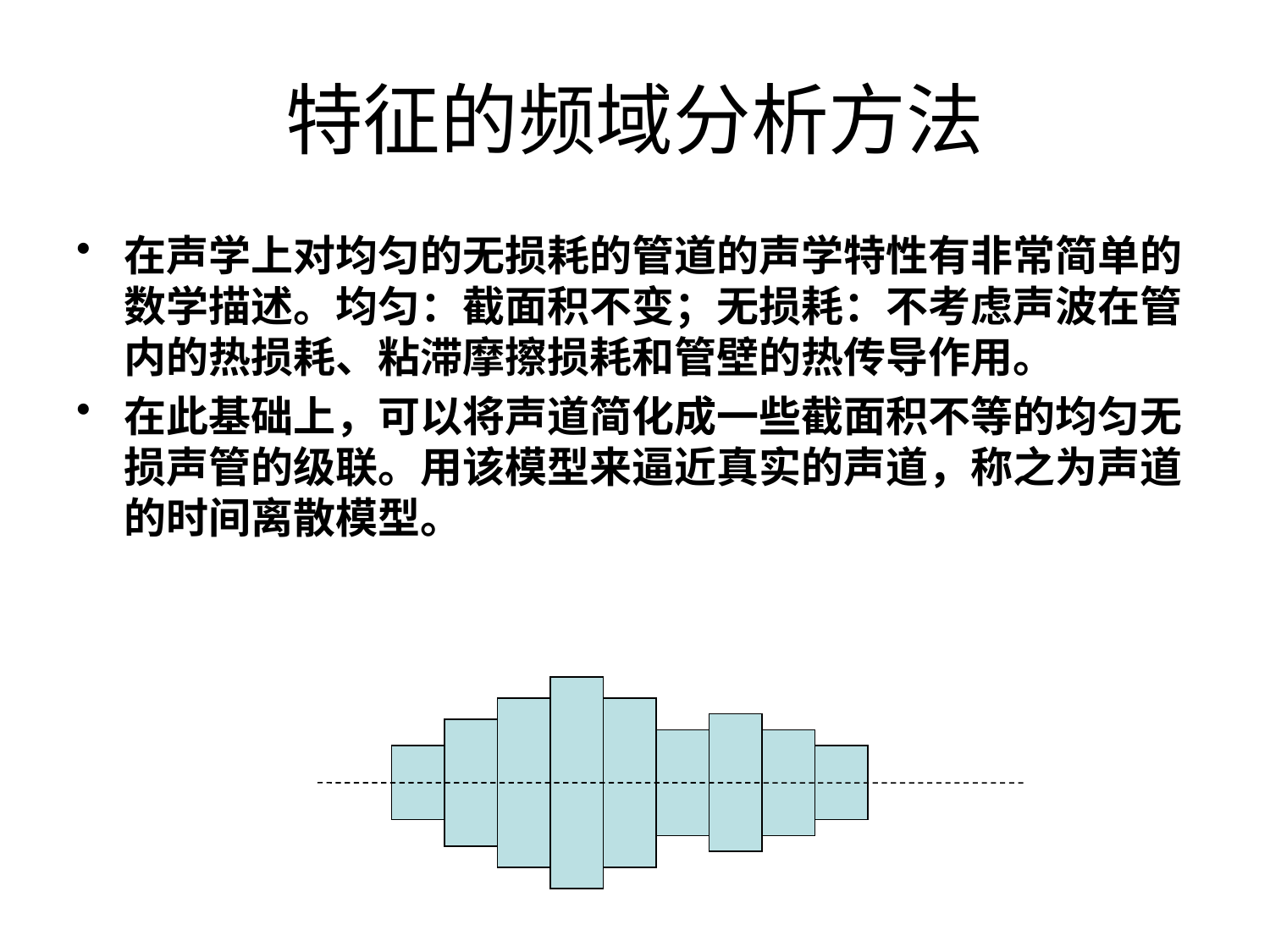

# 特征的频域分析方法
在声学上对均匀的无损耗的管道的声学特性有非常简单的数学描述。均匀：截面积不变；无损耗：不考虑声波在管内的热损耗、粘滞摩擦损耗和管壁的热传导作用。
在此基础上，可以将声道简化成一些截面积不等的均匀无损声管的级联。用该模型来逼近真实的声道，称之为声道的时间离散模型。